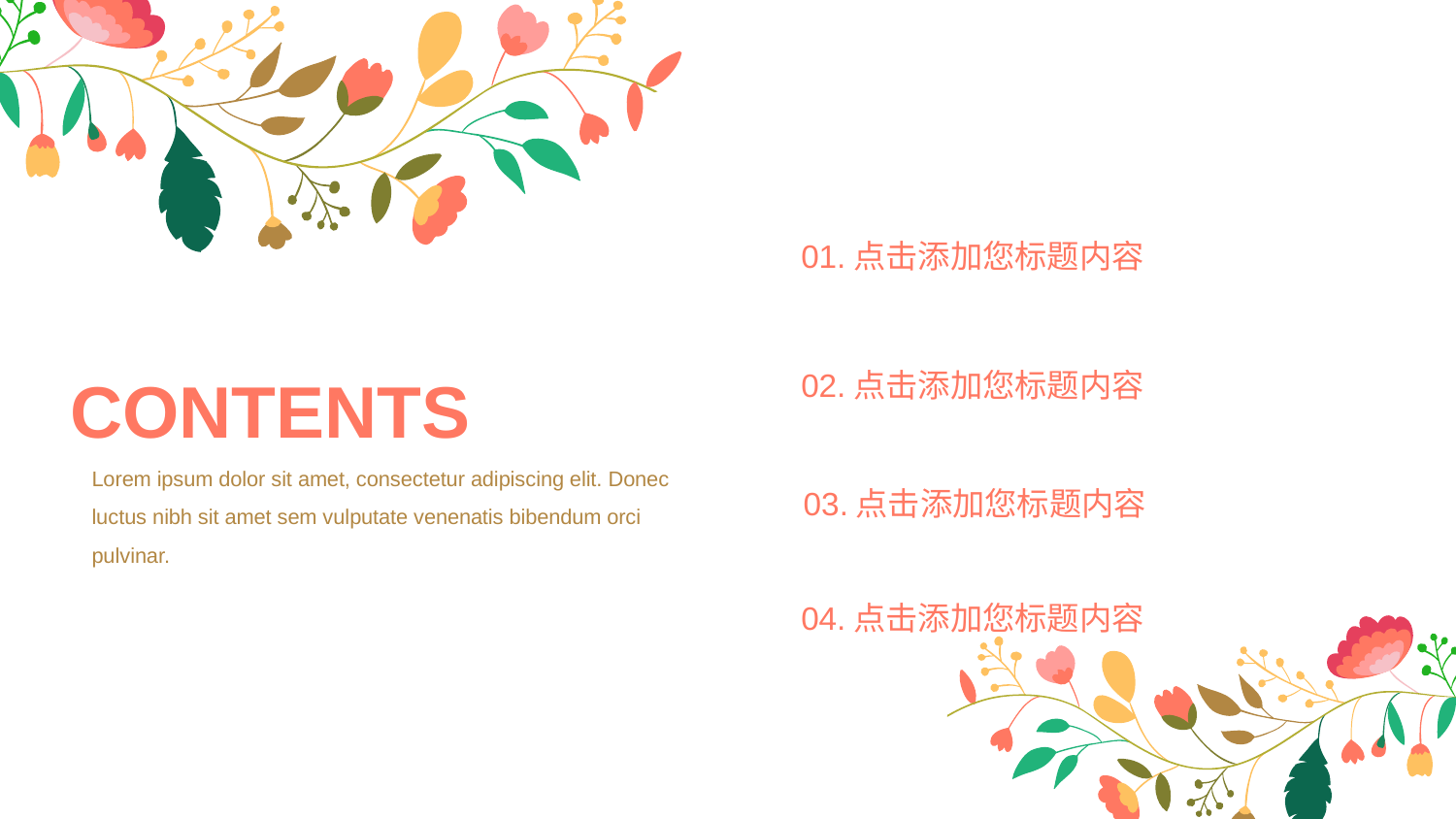

01.点击添加您标题内容
CONTENTS
02.点击添加您标题内容
Lorem ipsum dolor sit amet, consectetur adipiscing elit. Donec luctus nibh sit amet sem vulputate venenatis bibendum orci pulvinar.
03.点击添加您标题内容
04.点击添加您标题内容